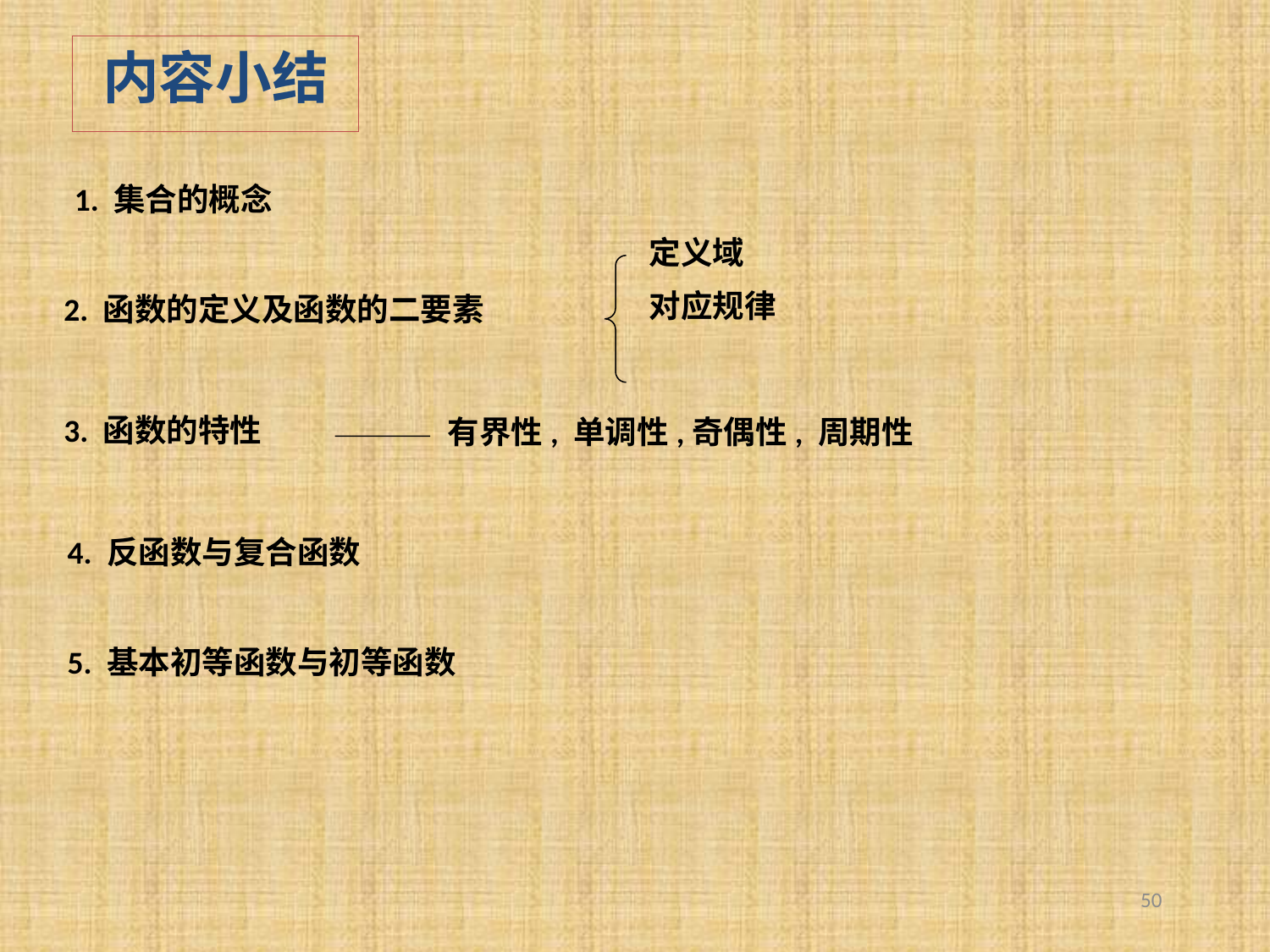

内容小结
1. 集合的概念
定义域
对应规律

2. 函数的定义及函数的二要素
3. 函数的特性
有界性, 单调性,奇偶性, 周期性

4. 反函数与复合函数
5. 基本初等函数与初等函数
50